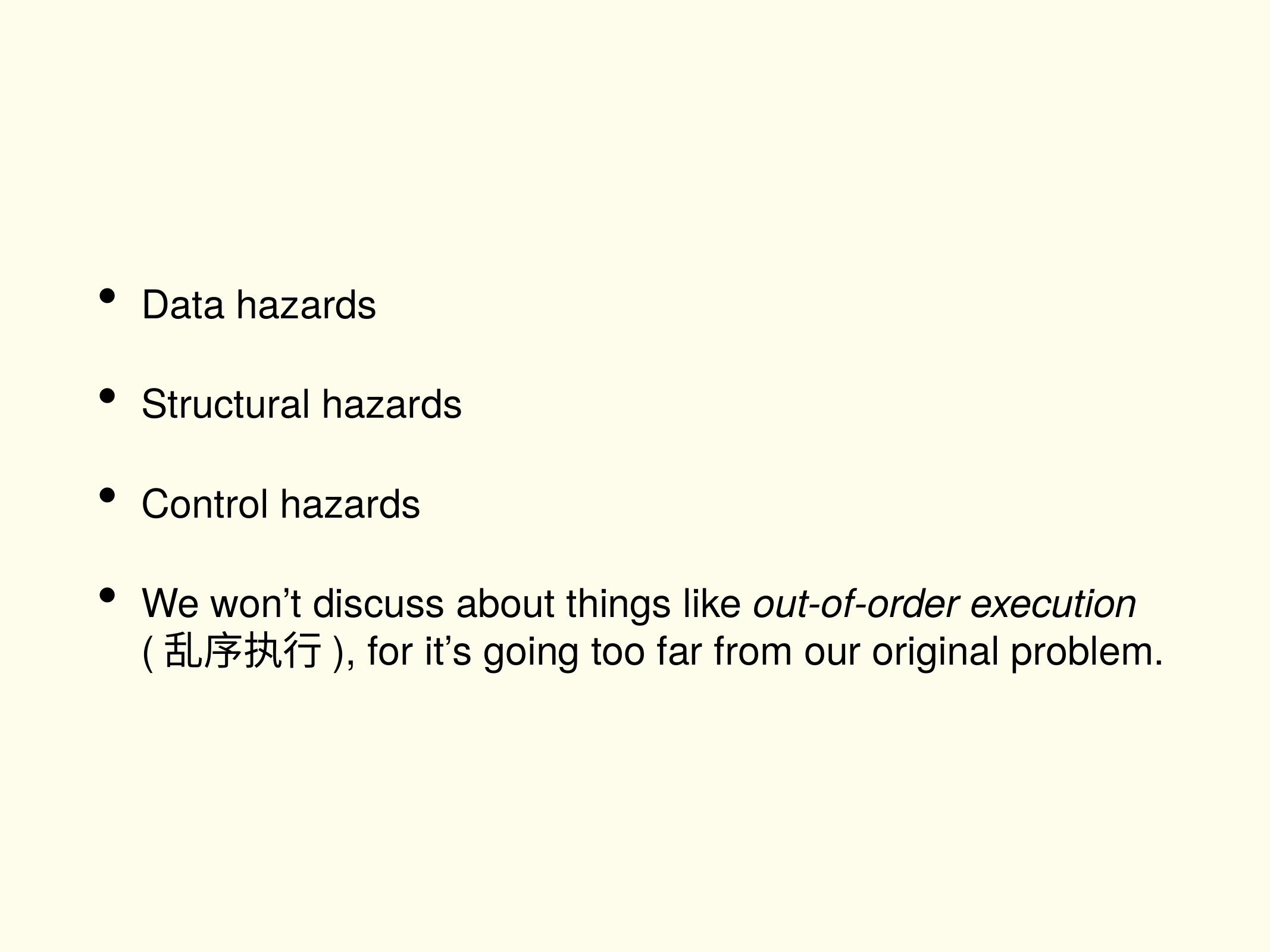

Data hazards
Structural hazards
Control hazards
We won’t discuss about things like out-of-order execution (乱序执行), for it’s going too far from our original problem.